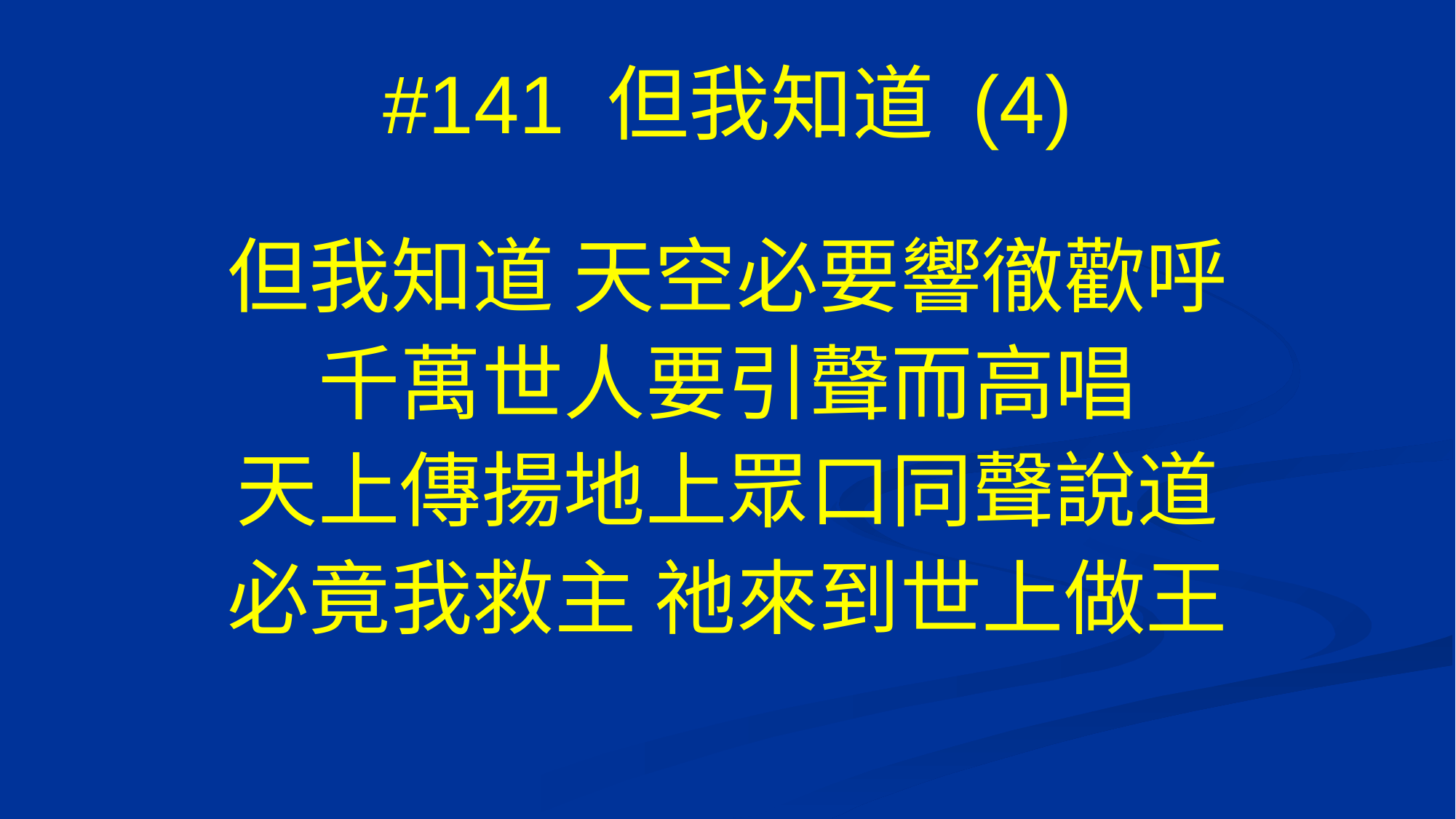

# #141 但我知道 (4)
但我知道 天空必要響徹歡呼
千萬世人要引聲而高唱
天上傳揚地上眾口同聲說道
必竟我救主 祂來到世上做王